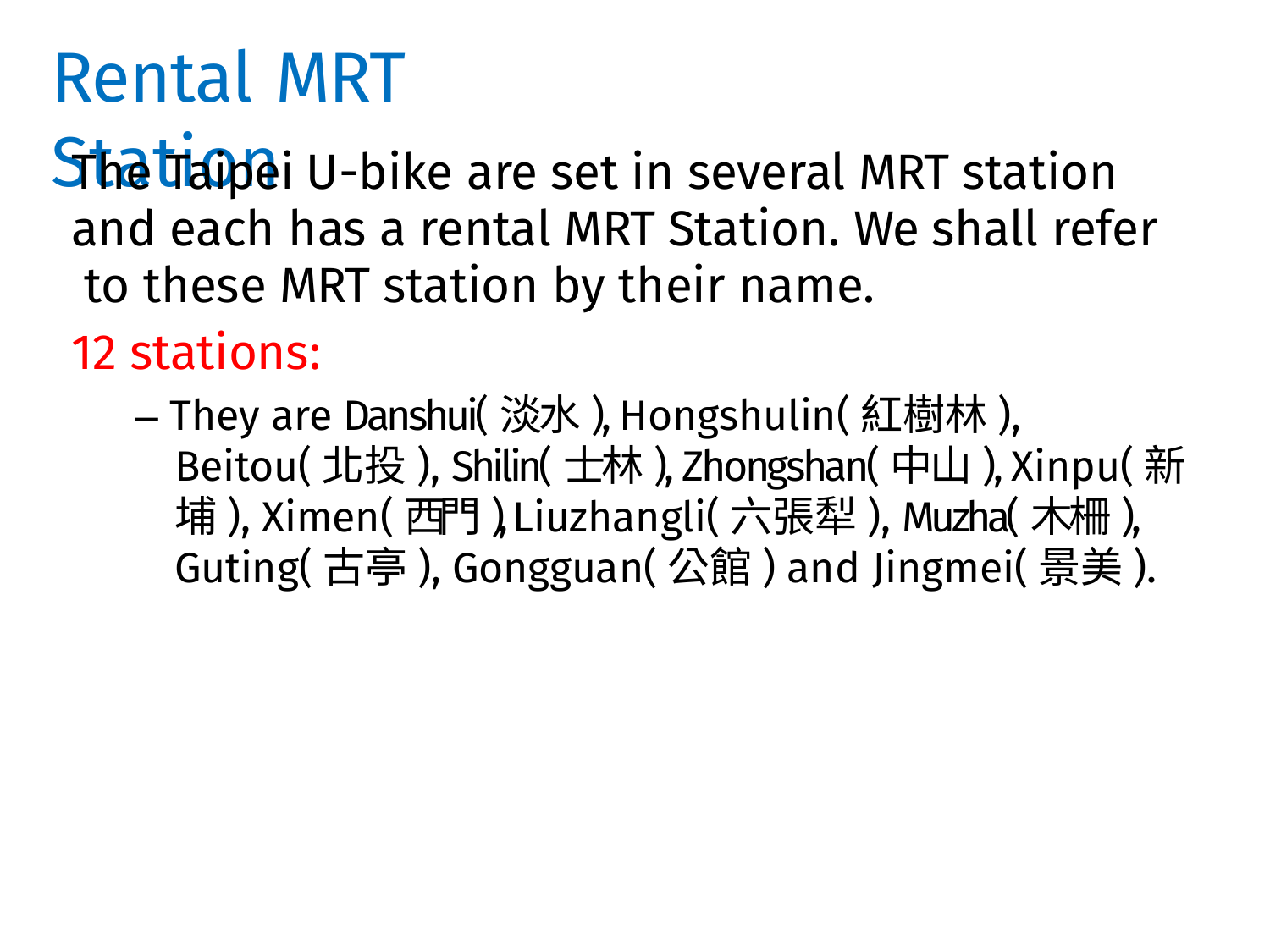

# Rental	MRT Station
The Taipei U-bike are set in several MRT station  and each has a rental MRT Station. We shall refer  to these MRT station by their name.
12 stations:
– They are Danshui(淡水), Hongshulin(紅樹林),  Beitou(北投), Shilin(士林), Zhongshan(中山), Xinpu(新埔), Ximen(西門), Liuzhangli(六張犁), Muzha(木柵),  Guting(古亭), Gongguan(公館) and Jingmei(景美).